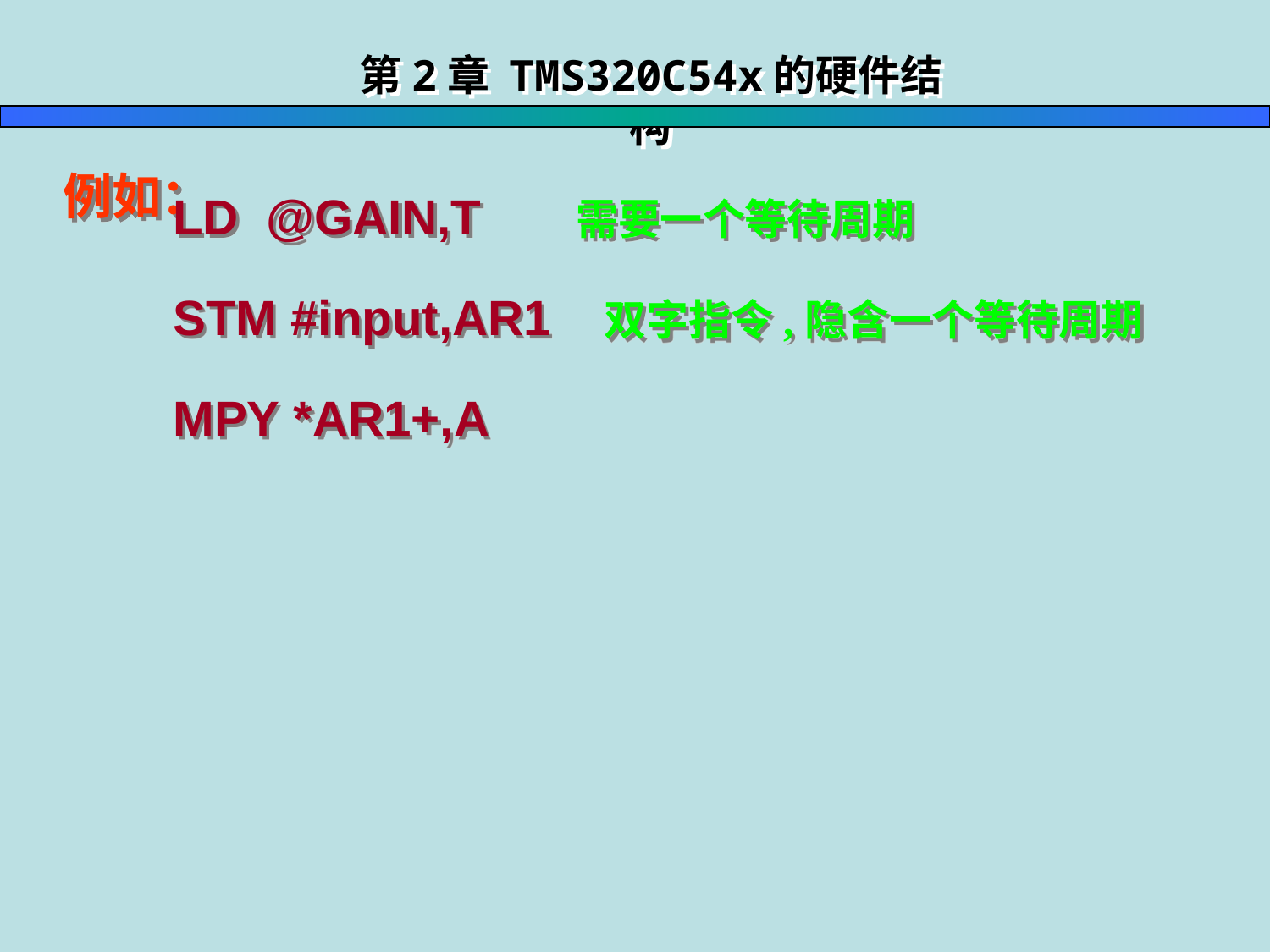

第2章 TMS320C54x的硬件结构

        LD  @GAIN,T      需要一个等待周期
        STM #input,AR1   双字指令,隐含一个等待周期
        MPY *AR1+,A
例如：
176